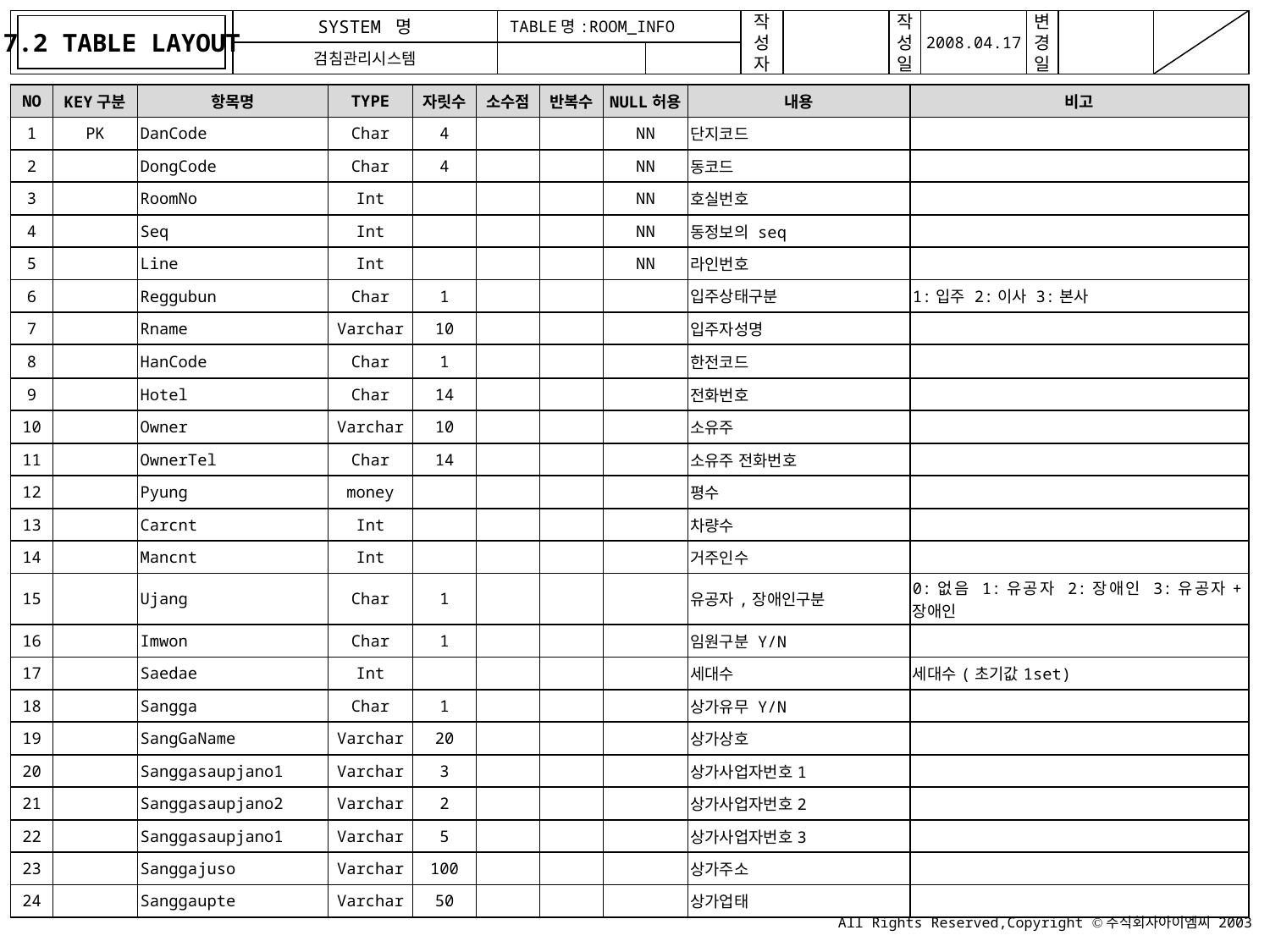

7.2 TABLE LAYOUT
TABLE명:ROOM_INFO
| NO | KEY구분 | 항목명 | TYPE | 자릿수 | 소수점 | 반복수 | NULL허용 | 내용 | 비고 |
| --- | --- | --- | --- | --- | --- | --- | --- | --- | --- |
| 1 | PK | DanCode | Char | 4 |  |  | NN | 단지코드 |  |
| 2 |  | DongCode | Char | 4 |  |  | NN | 동코드 |  |
| 3 |  | RoomNo | Int |  |  |  | NN | 호실번호 |  |
| 4 |  | Seq | Int |  |  |  | NN | 동정보의 seq |  |
| 5 |  | Line | Int |  |  |  | NN | 라인번호 |  |
| 6 |  | Reggubun | Char | 1 |  |  |  | 입주상태구분 | 1:입주 2:이사 3:본사 |
| 7 |  | Rname | Varchar | 10 |  |  |  | 입주자성명 |  |
| 8 |  | HanCode | Char | 1 |  |  |  | 한전코드 |  |
| 9 |  | Hotel | Char | 14 |  |  |  | 전화번호 |  |
| 10 |  | Owner | Varchar | 10 |  |  |  | 소유주 |  |
| 11 |  | OwnerTel | Char | 14 |  |  |  | 소유주 전화번호 |  |
| 12 |  | Pyung | money |  |  |  |  | 평수 |  |
| 13 |  | Carcnt | Int |  |  |  |  | 차량수 |  |
| 14 |  | Mancnt | Int |  |  |  |  | 거주인수 |  |
| 15 |  | Ujang | Char | 1 |  |  |  | 유공자,장애인구분 | 0:없음 1:유공자 2:장애인 3:유공자+장애인 |
| 16 |  | Imwon | Char | 1 |  |  |  | 임원구분 Y/N |  |
| 17 |  | Saedae | Int |  |  |  |  | 세대수 | 세대수(초기값1set) |
| 18 |  | Sangga | Char | 1 |  |  |  | 상가유무 Y/N |  |
| 19 |  | SangGaName | Varchar | 20 |  |  |  | 상가상호 |  |
| 20 |  | Sanggasaupjano1 | Varchar | 3 |  |  |  | 상가사업자번호1 |  |
| 21 |  | Sanggasaupjano2 | Varchar | 2 |  |  |  | 상가사업자번호2 |  |
| 22 |  | Sanggasaupjano1 | Varchar | 5 |  |  |  | 상가사업자번호3 |  |
| 23 |  | Sanggajuso | Varchar | 100 |  |  |  | 상가주소 |  |
| 24 |  | Sanggaupte | Varchar | 50 |  |  |  | 상가업태 |  |